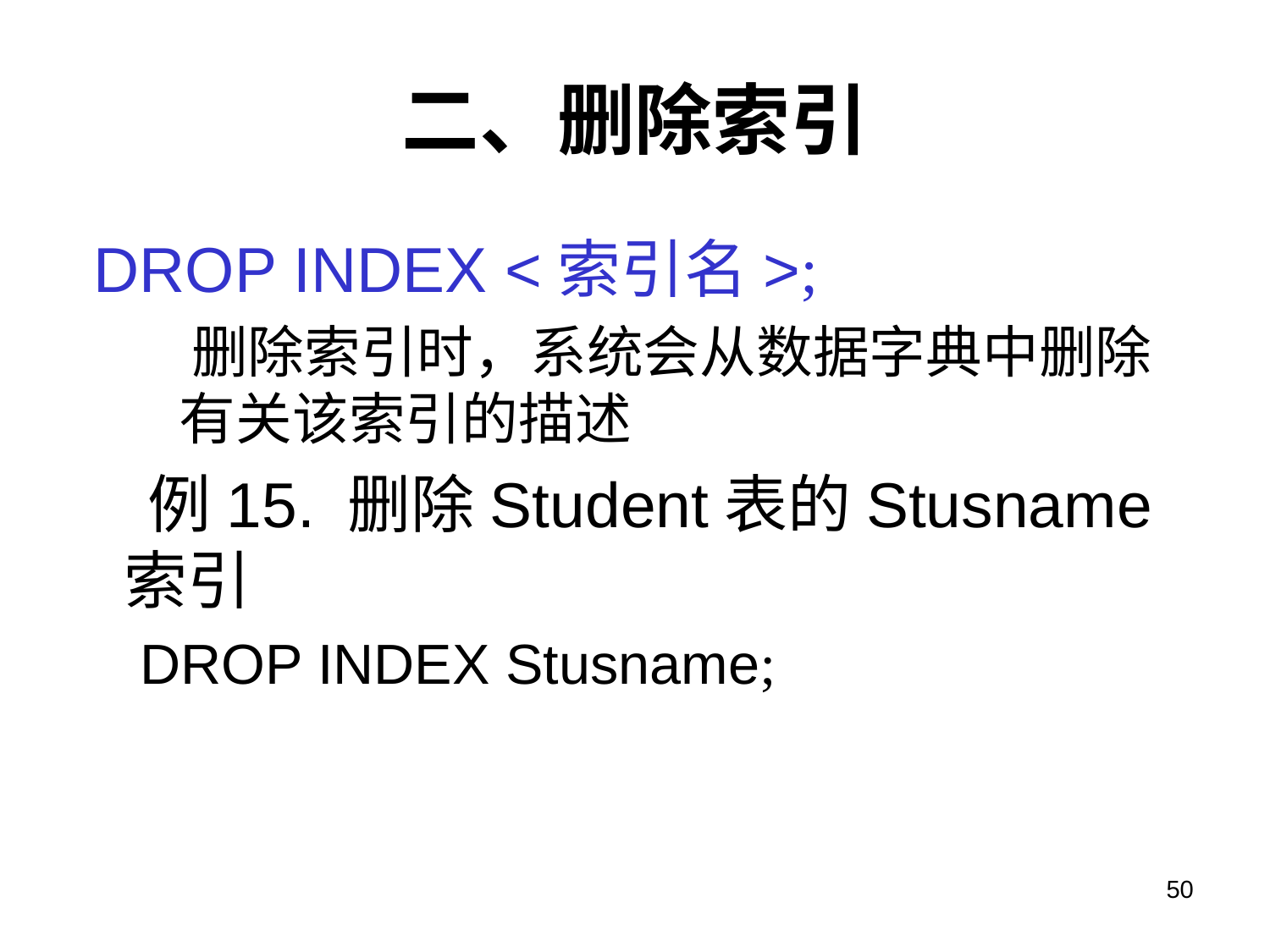

# 二、删除索引
 DROP INDEX <索引名>;
   删除索引时，系统会从数据字典中删除有关该索引的描述
    例15. 删除Student表的Stusname索引
DROP INDEX Stusname;

50